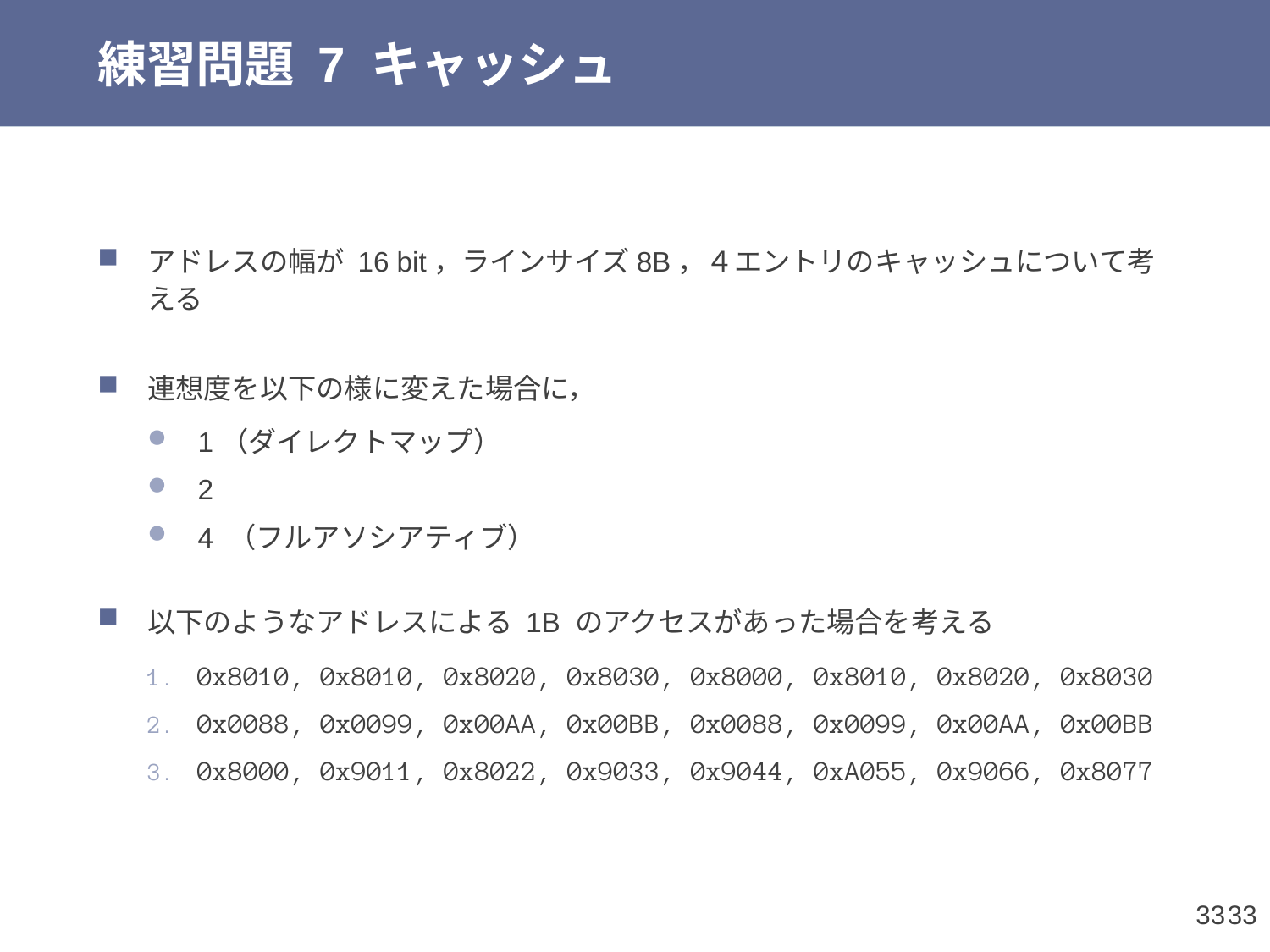

# 練習問題 7 キャッシュ
アドレスの幅が 16 bit，ラインサイズ8B，４エントリのキャッシュについて考える
連想度を以下の様に変えた場合に，
1（ダイレクトマップ）
2
4 （フルアソシアティブ）
以下のようなアドレスによる 1B のアクセスがあった場合を考える
0x8010, 0x8010, 0x8020, 0x8030, 0x8000, 0x8010, 0x8020, 0x8030
0x0088, 0x0099, 0x00AA, 0x00BB, 0x0088, 0x0099, 0x00AA, 0x00BB
0x8000, 0x9011, 0x8022, 0x9033, 0x9044, 0xA055, 0x9066, 0x8077
33